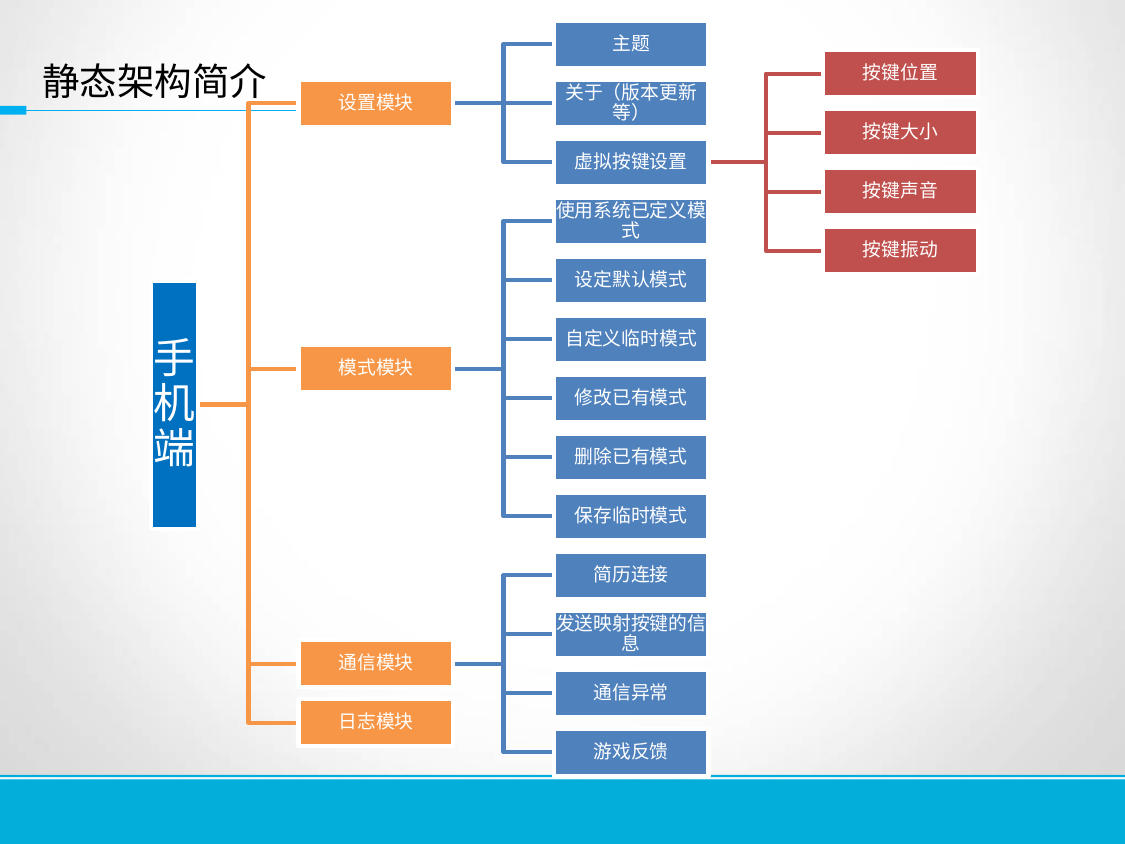

手机端
设置模块
主题
关于（版本更新等）
虚拟按键设置
按键位置
按键大小
按键声音
按键振动
模式模块
使用系统已定义模式
设定默认模式
自定义临时模式
修改已有模式
删除已有模式
保存临时模式
通信模块
简历连接
发送映射按键的信息
通信异常
游戏反馈
日志模块
静态架构简介